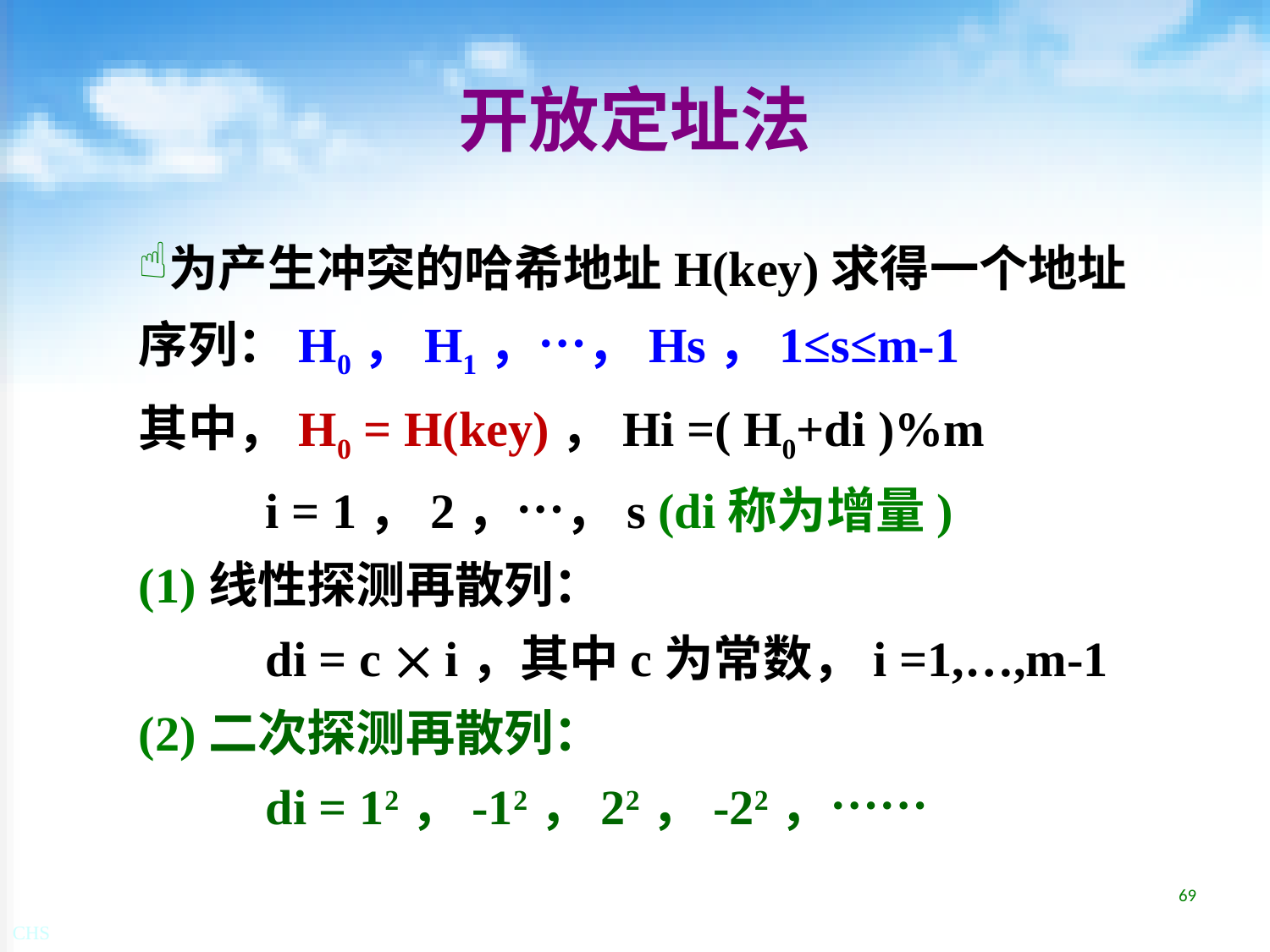

# 开放定址法
为产生冲突的哈希地址H(key)求得一个地址序列：H0，H1，…，Hs，1≤s≤m-1
其中，H0 = H(key)，Hi =( H0+di )%m
	i = 1，2，…，s (di称为增量)
(1)线性探测再散列：
	di = c × i，其中c为常数，i =1,…,m-1
(2)二次探测再散列：
	di = 12，-12，22，-22，……
69